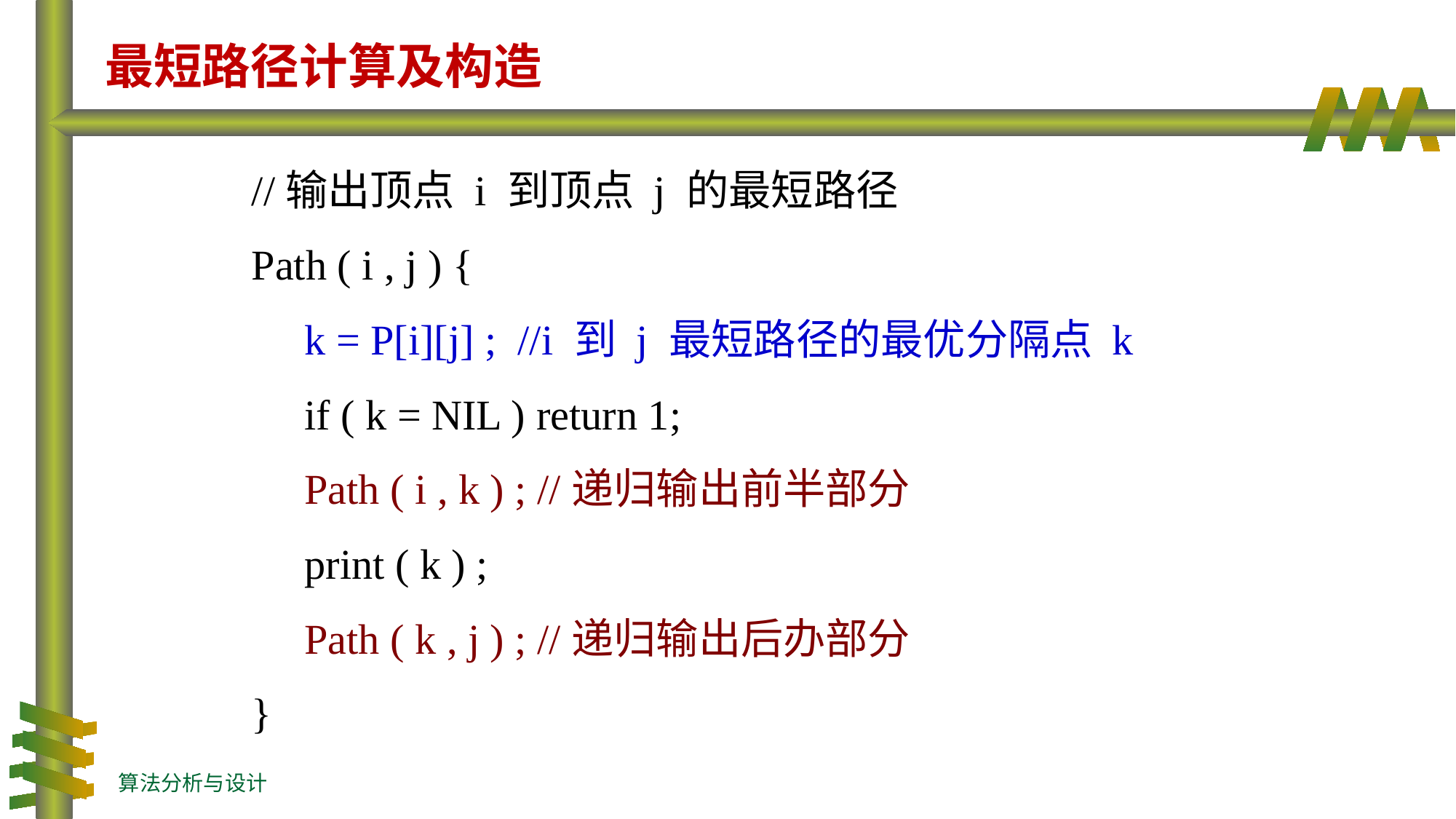

# 最短路径计算及构造
//输出顶点 i 到顶点 j 的最短路径
Path ( i , j ) {
     k = P[i][j] ;  //i 到 j 最短路径的最优分隔点 k
     if ( k = NIL ) return 1;
     Path ( i , k ) ; //递归输出前半部分
     print ( k ) ;
     Path ( k , j ) ; //递归输出后办部分
}
算法分析与设计